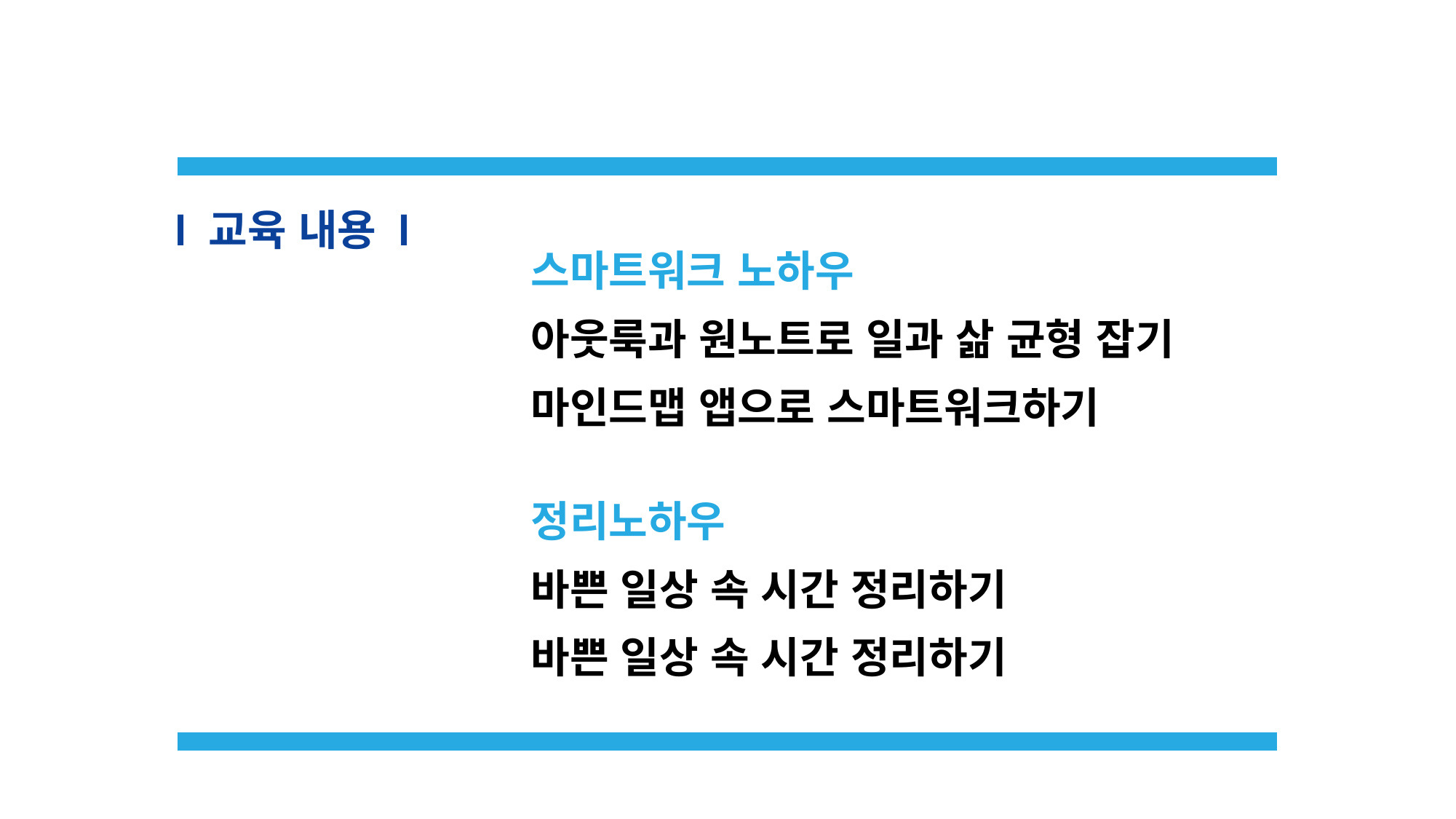

l 교육 내용 l
스마트워크 노하우
아웃룩과 원노트로 일과 삶 균형 잡기
마인드맵 앱으로 스마트워크하기
정리노하우
바쁜 일상 속 시간 정리하기
바쁜 일상 속 시간 정리하기